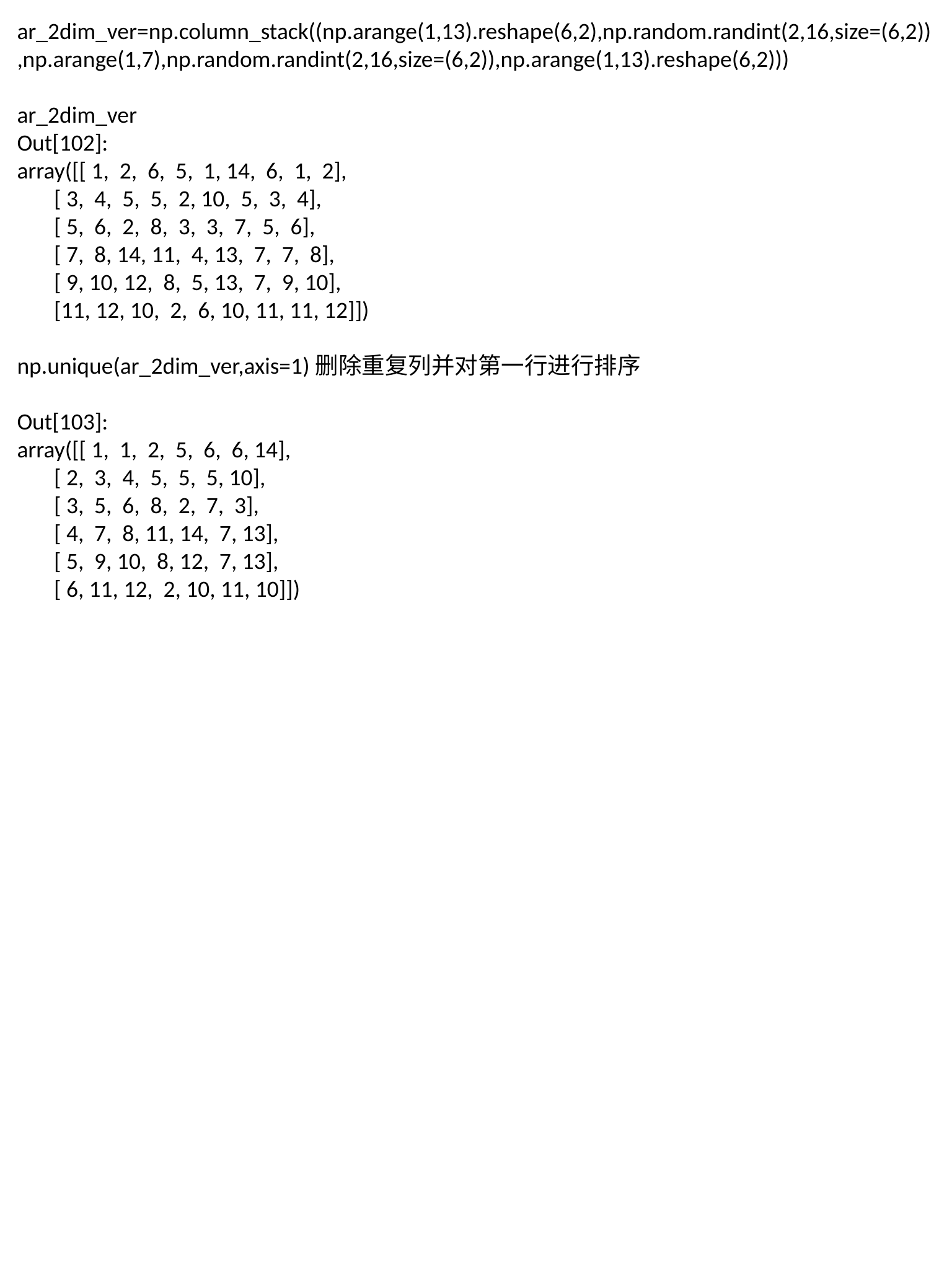

ar_2dim_ver=np.column_stack((np.arange(1,13).reshape(6,2),np.random.randint(2,16,size=(6,2)),np.arange(1,7),np.random.randint(2,16,size=(6,2)),np.arange(1,13).reshape(6,2)))

ar_2dim_ver
Out[102]:
array([[ 1,  2,  6,  5,  1, 14,  6,  1,  2],
       [ 3,  4,  5,  5,  2, 10,  5,  3,  4],
       [ 5,  6,  2,  8,  3,  3,  7,  5,  6],
       [ 7,  8, 14, 11,  4, 13,  7,  7,  8],
       [ 9, 10, 12,  8,  5, 13,  7,  9, 10],
       [11, 12, 10,  2,  6, 10, 11, 11, 12]])

np.unique(ar_2dim_ver,axis=1)删除重复列并对第一行进行排序

Out[103]:
array([[ 1,  1,  2,  5,  6,  6, 14],
       [ 2,  3,  4,  5,  5,  5, 10],
       [ 3,  5,  6,  8,  2,  7,  3],
       [ 4,  7,  8, 11, 14,  7, 13],
       [ 5,  9, 10,  8, 12,  7, 13],
       [ 6, 11, 12,  2, 10, 11, 10]])